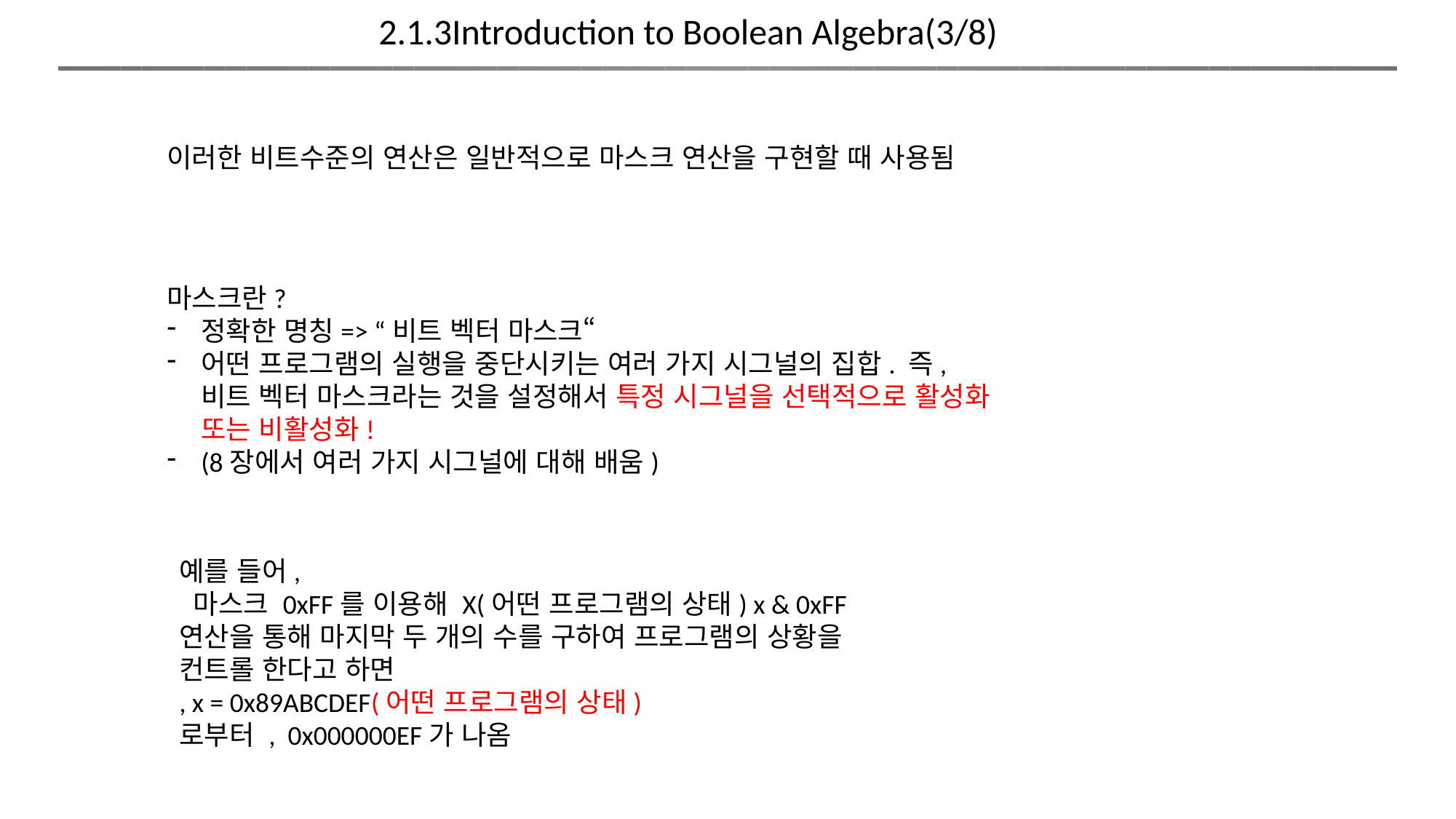

2.1.3Introduction to Boolean Algebra(3/8)

이러한 비트수준의 연산은 일반적으로 마스크 연산을 구현할 때 사용됨
마스크란?
정확한 명칭=> “비트 벡터 마스크“
어떤 프로그램의 실행을 중단시키는 여러 가지 시그널의 집합. 즉, 비트 벡터 마스크라는 것을 설정해서 특정 시그널을 선택적으로 활성화 또는 비활성화!
(8장에서 여러 가지 시그널에 대해 배움)
예를 들어,
 마스크 0xFF를 이용해 X(어떤 프로그램의 상태) x & 0xFF연산을 통해 마지막 두 개의 수를 구하여 프로그램의 상황을 컨트롤 한다고 하면
, x = 0x89ABCDEF(어떤 프로그램의 상태)
로부터 ,  0x000000EF가 나옴